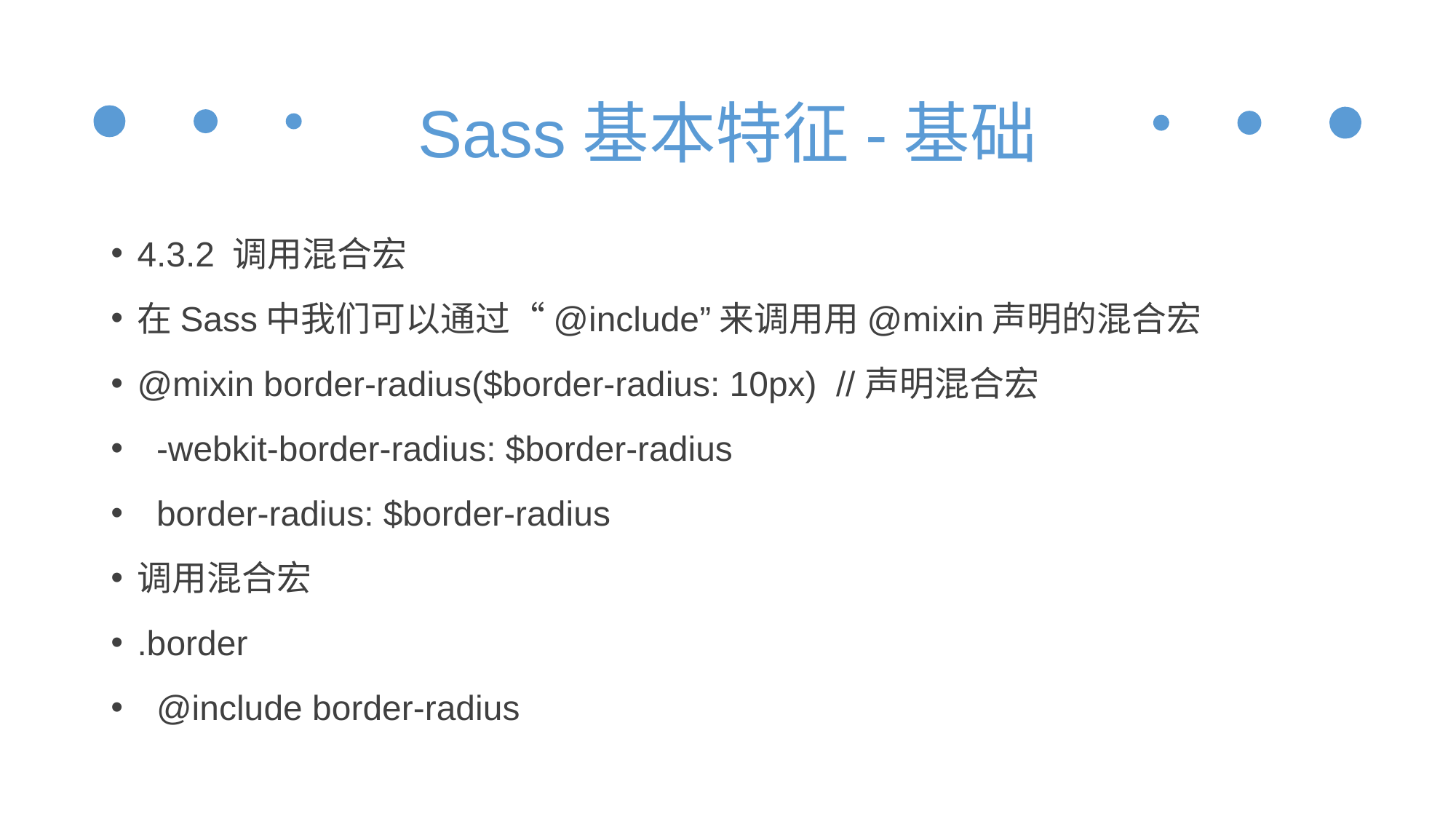

# Sass基本特征-基础
4.3.2 调用混合宏
在Sass中我们可以通过“@include”来调用用@mixin声明的混合宏
@mixin border-radius($border-radius: 10px)  //声明混合宏
  -webkit-border-radius: $border-radius
  border-radius: $border-radius
调用混合宏
.border
  @include border-radius